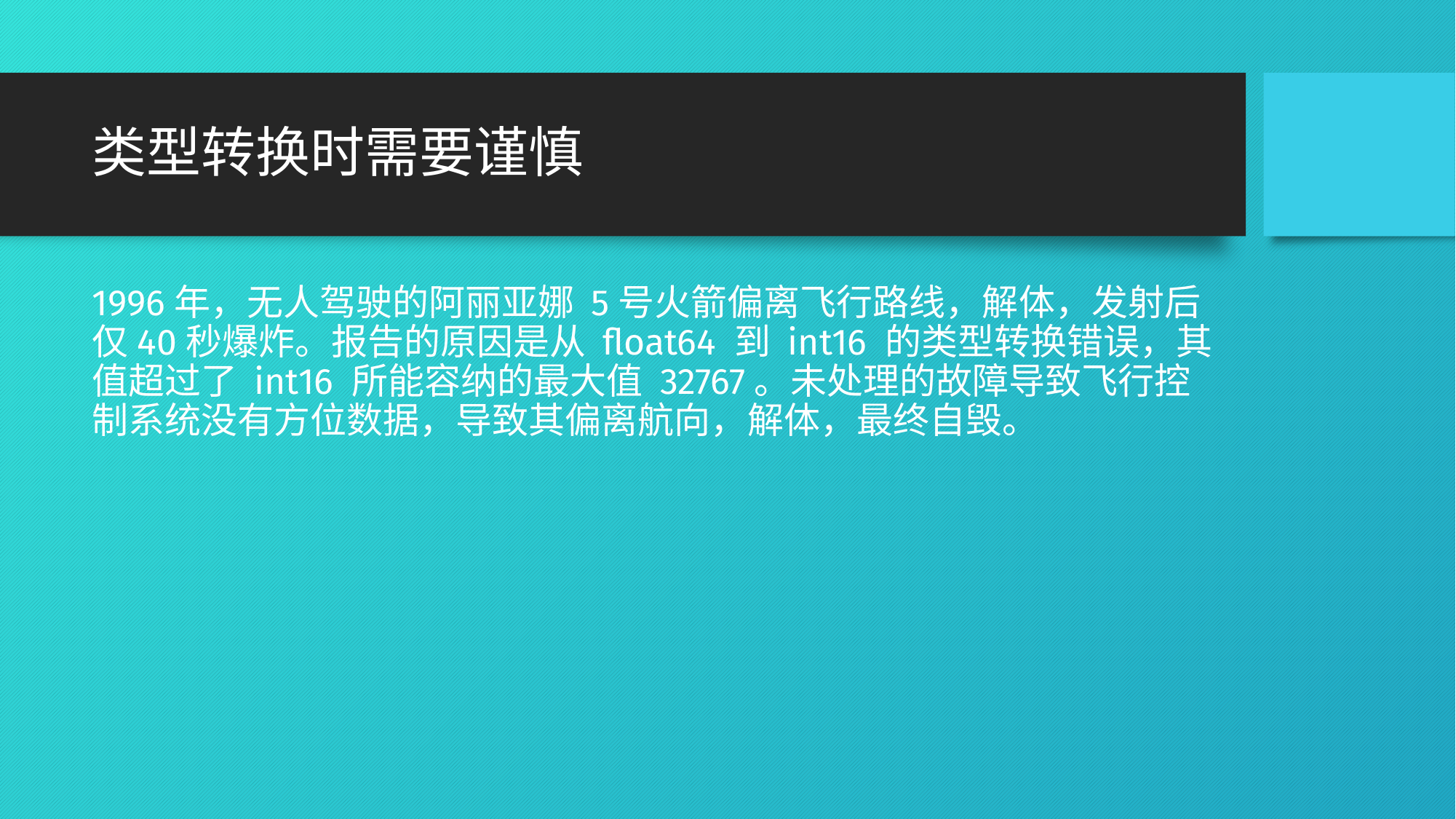

# 类型转换时需要谨慎
1996年，无人驾驶的阿丽亚娜 5号火箭偏离飞行路线，解体，发射后仅40秒爆炸。报告的原因是从 float64 到 int16 的类型转换错误，其值超过了 int16 所能容纳的最大值 32767。未处理的故障导致飞行控制系统没有方位数据，导致其偏离航向，解体，最终自毁。